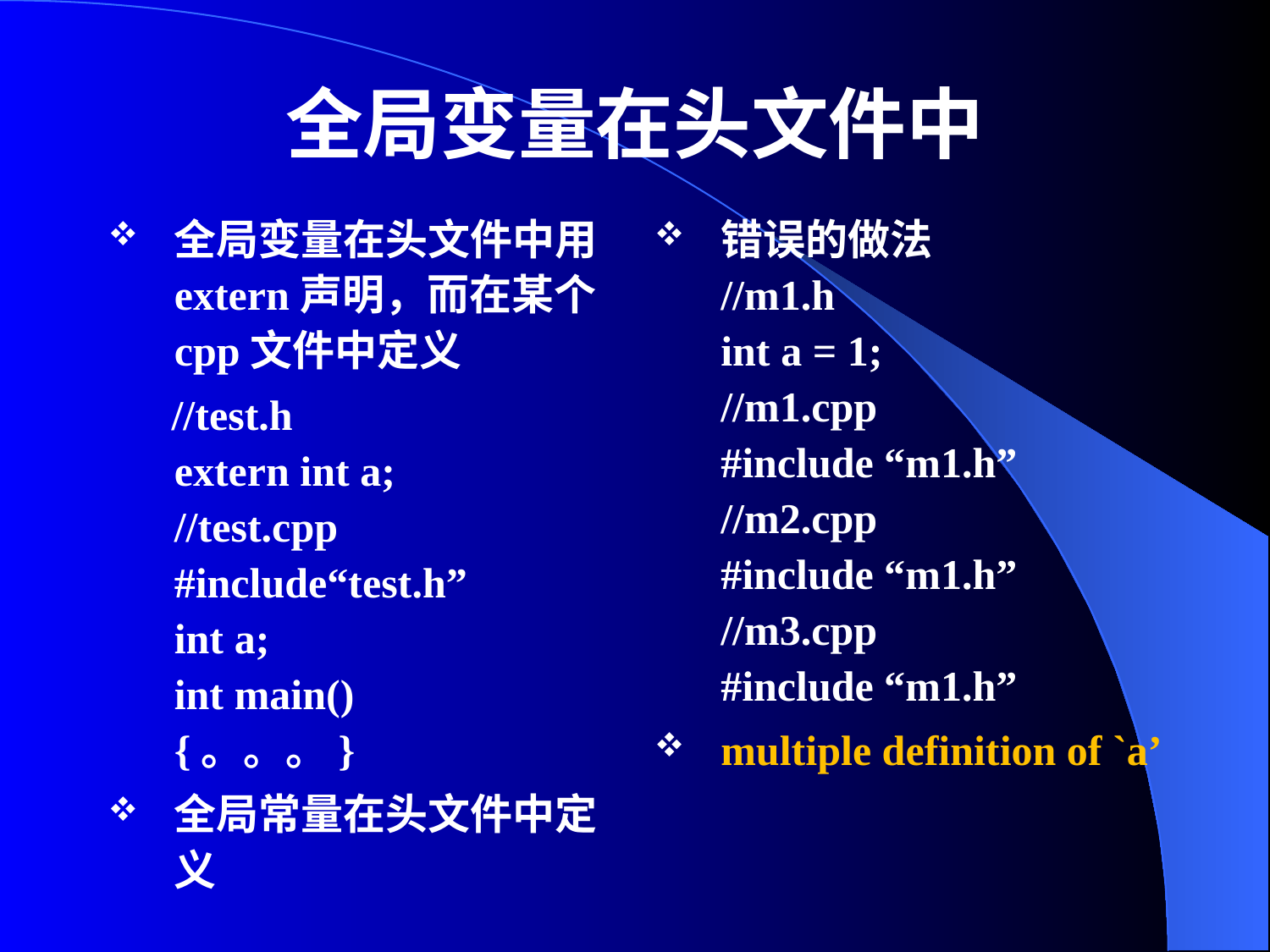

# 全局变量在头文件中
全局变量在头文件中用extern声明，而在某个cpp文件中定义
      //test.h
extern int a;
//test.cpp
#include“test.h”
int a;
int main()
{。。。}
全局常量在头文件中定义

错误的做法
//m1.h
int a = 1; 
//m1.cpp
#include “m1.h” 
//m2.cpp
#include “m1.h” 
//m3.cpp
#include “m1.h”
multiple definition of `a’